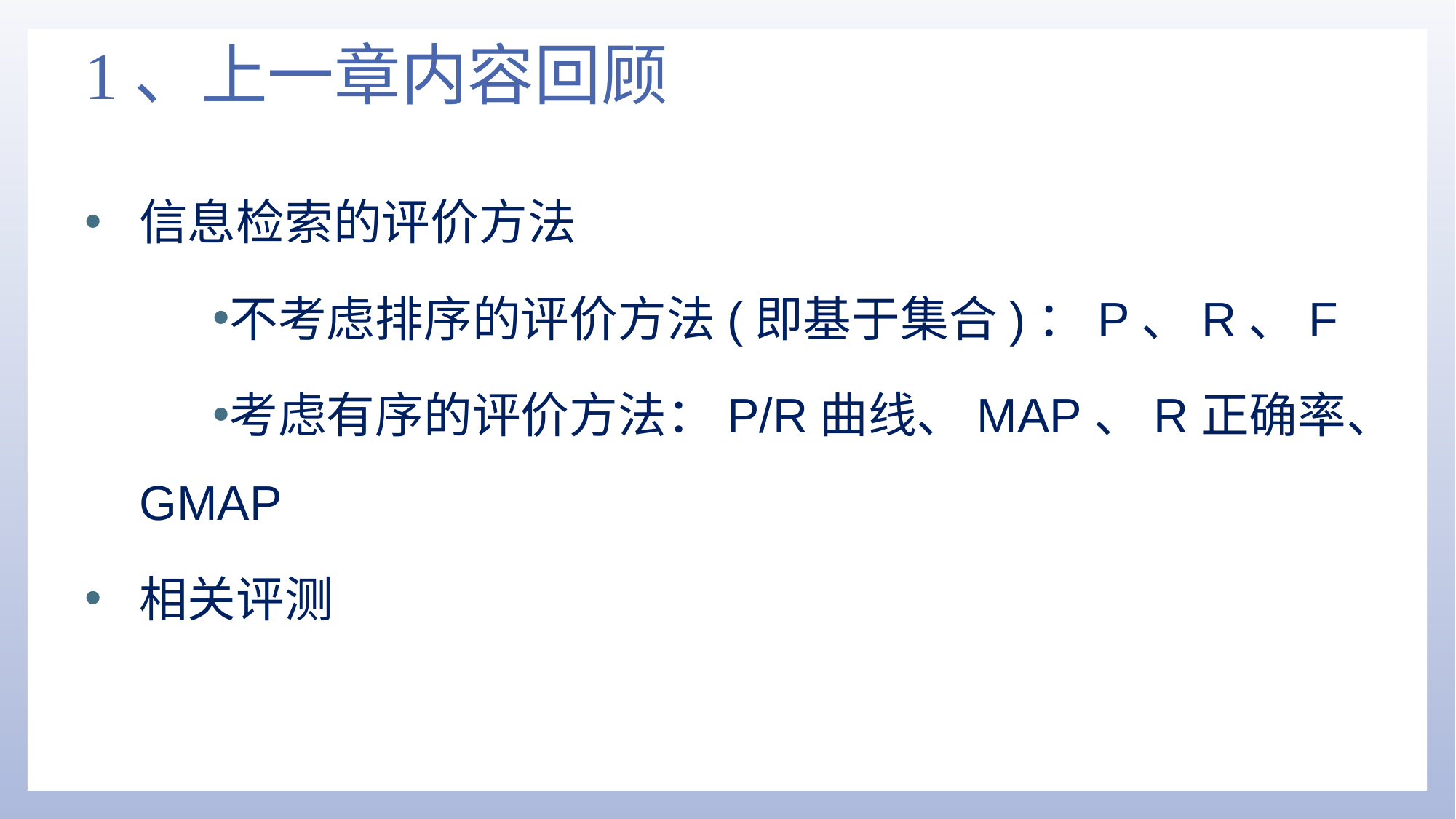

# 1、上一章内容回顾
信息检索的评价方法
不考虑排序的评价方法(即基于集合)：P、R、F
考虑有序的评价方法：P/R曲线、MAP、R正确率、GMAP
相关评测